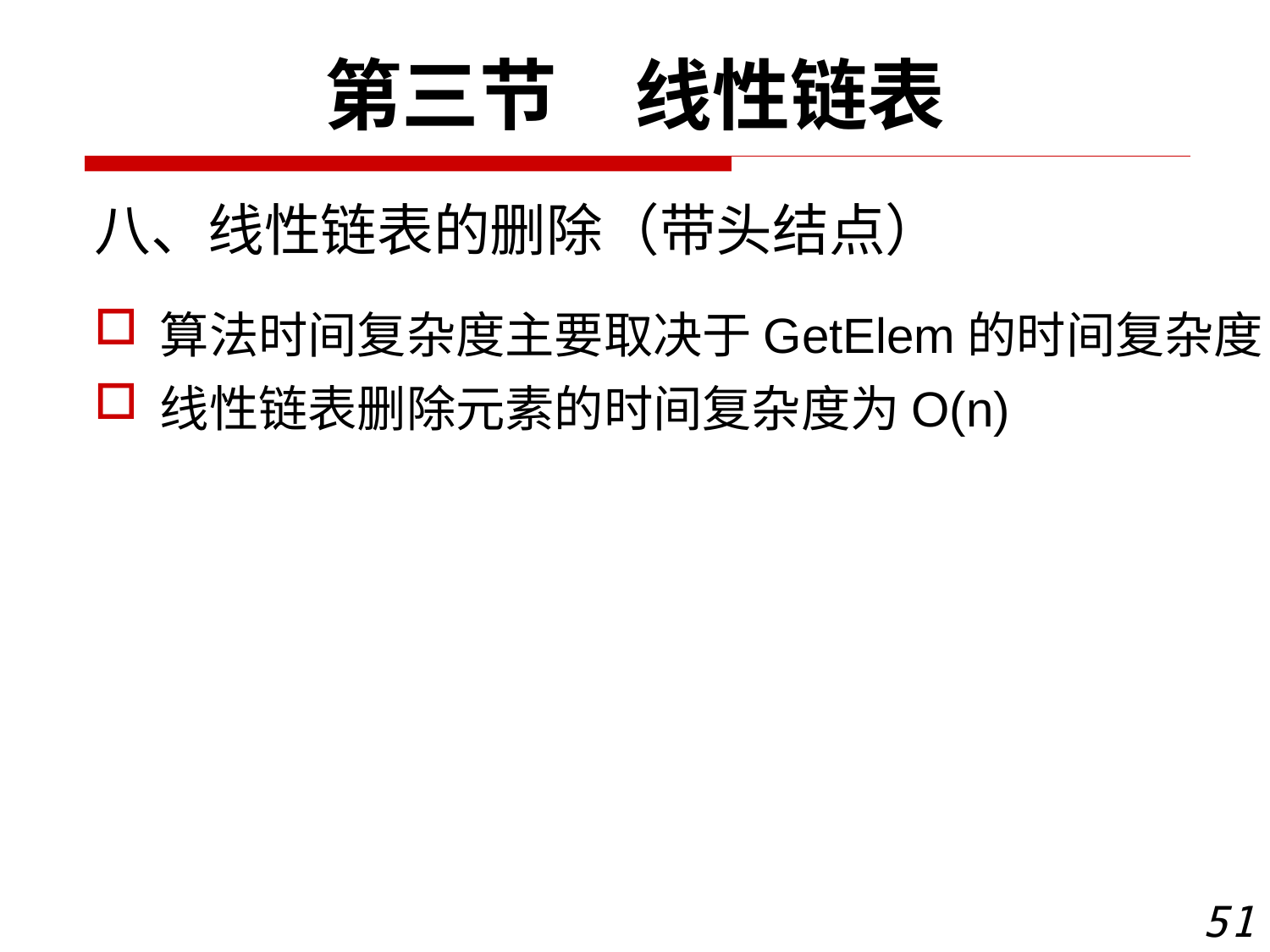

第三节　线性链表
八、线性链表的删除（带头结点）
算法时间复杂度主要取决于GetElem的时间复杂度
线性链表删除元素的时间复杂度为O(n)
51